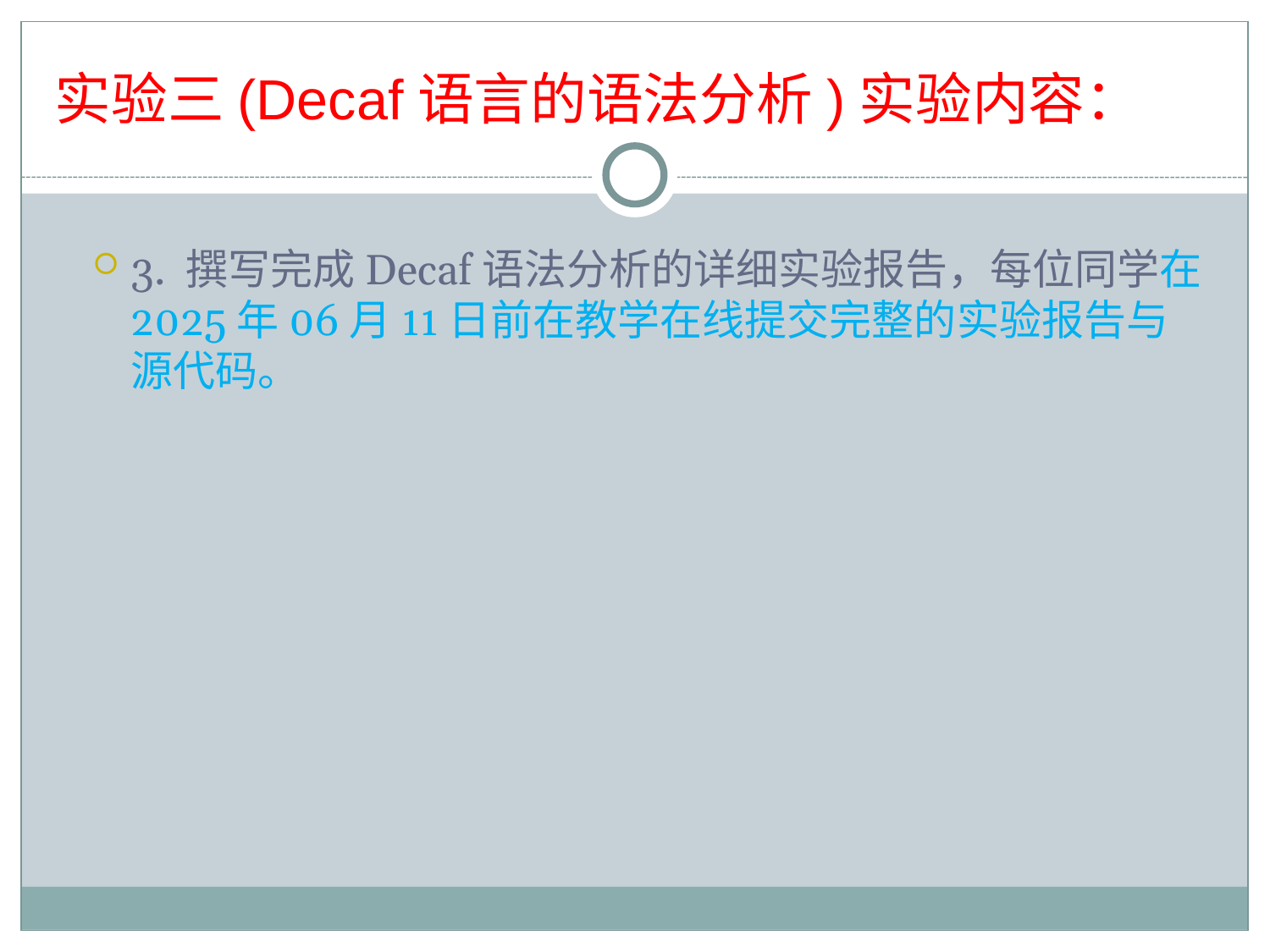

实验三(Decaf语言的语法分析)实验内容：
3. 撰写完成Decaf语法分析的详细实验报告，每位同学在2025年06月11日前在教学在线提交完整的实验报告与源代码。